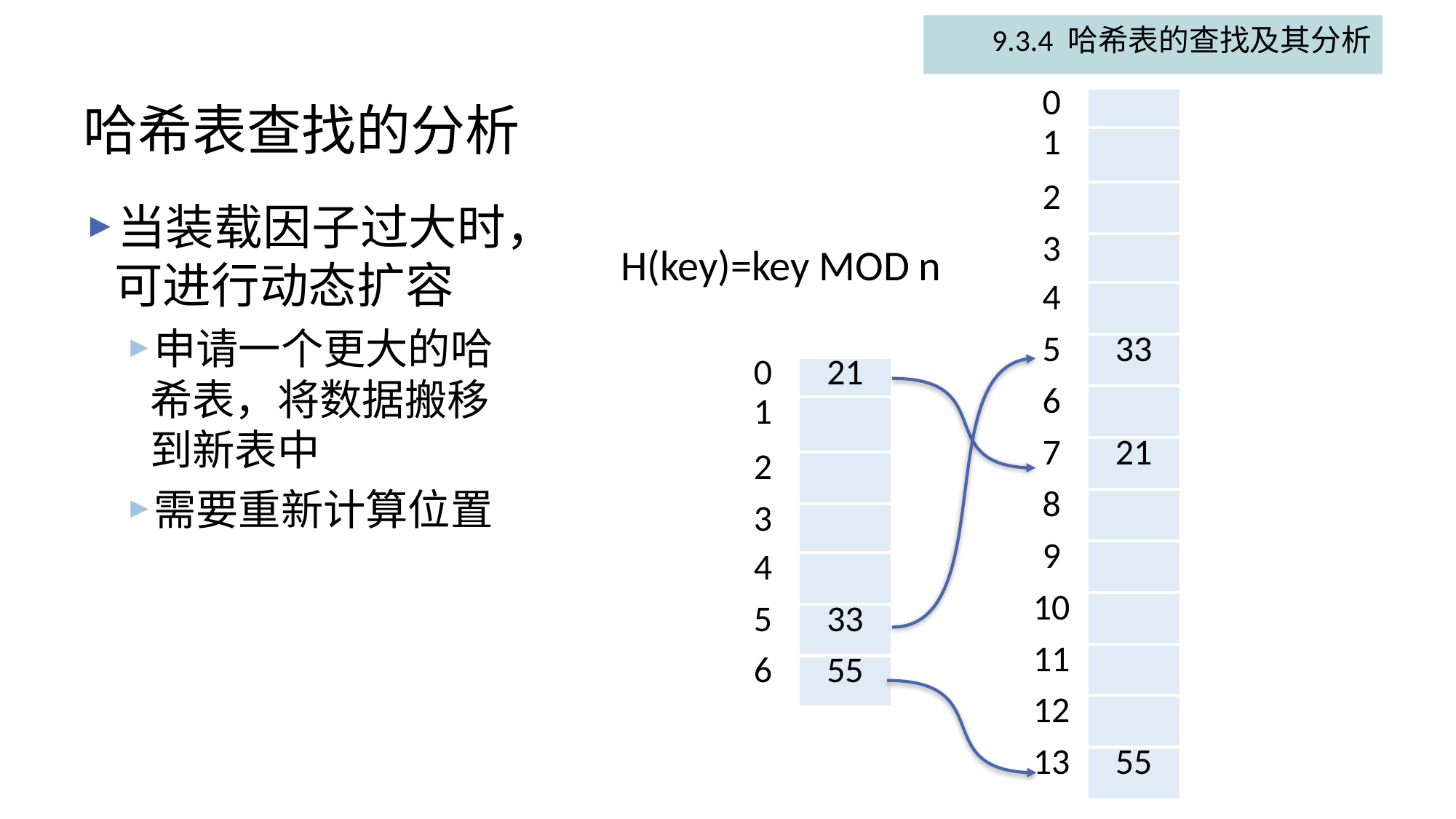

9.3.4 哈希表的查找及其分析
# 哈希表查找的分析
| 0 |  |
| --- | --- |
| 1 |  |
| 2 |  |
| 3 |  |
| 4 |  |
| 5 | 33 |
| 6 |  |
| 7 | 21 |
| 8 |  |
| 9 |  |
| 10 |  |
| 11 |  |
| 12 |  |
| 13 | 55 |
当装载因子过大时，可进行动态扩容
申请一个更大的哈希表，将数据搬移到新表中
需要重新计算位置
H(key)=key MOD n

| 0 | 21 |
| --- | --- |
| 1 |  |
| 2 |  |
| 3 |  |
| 4 |  |
| 5 | 33 |
| 6 | 55 |